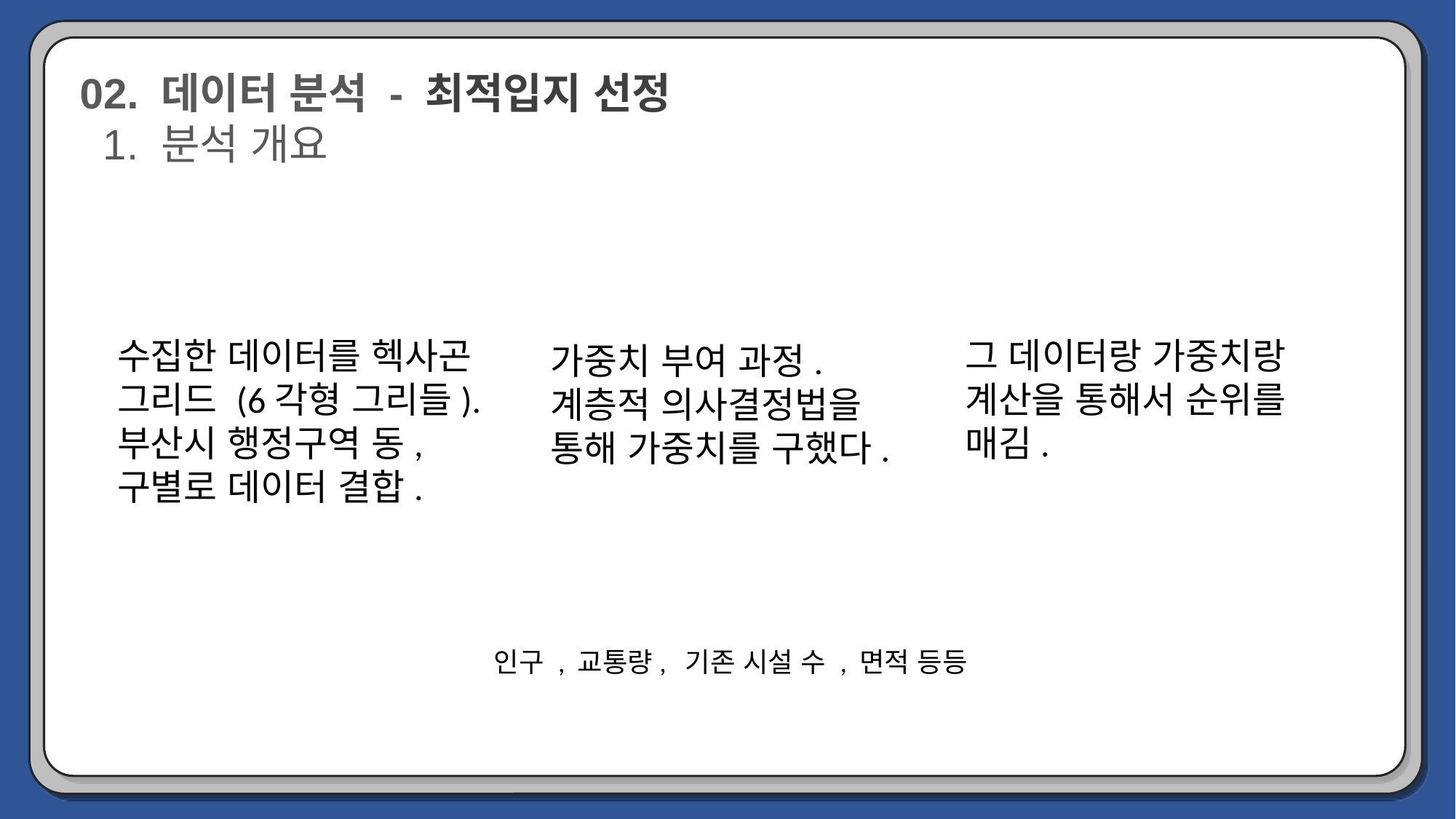

02. 데이터 분석 - 최적입지 선정
  1. 분석 개요

수집한 데이터를 헥사곤 그리드 (6각형 그리들). 부산시 행정구역 동,구별로 데이터 결합.
그 데이터랑 가중치랑 계산을 통해서 순위를 매김.
가중치 부여 과정. 계층적 의사결정법을 통해 가중치를 구했다.
인구 , 교통량,  기존 시설 수 , 면적 등등